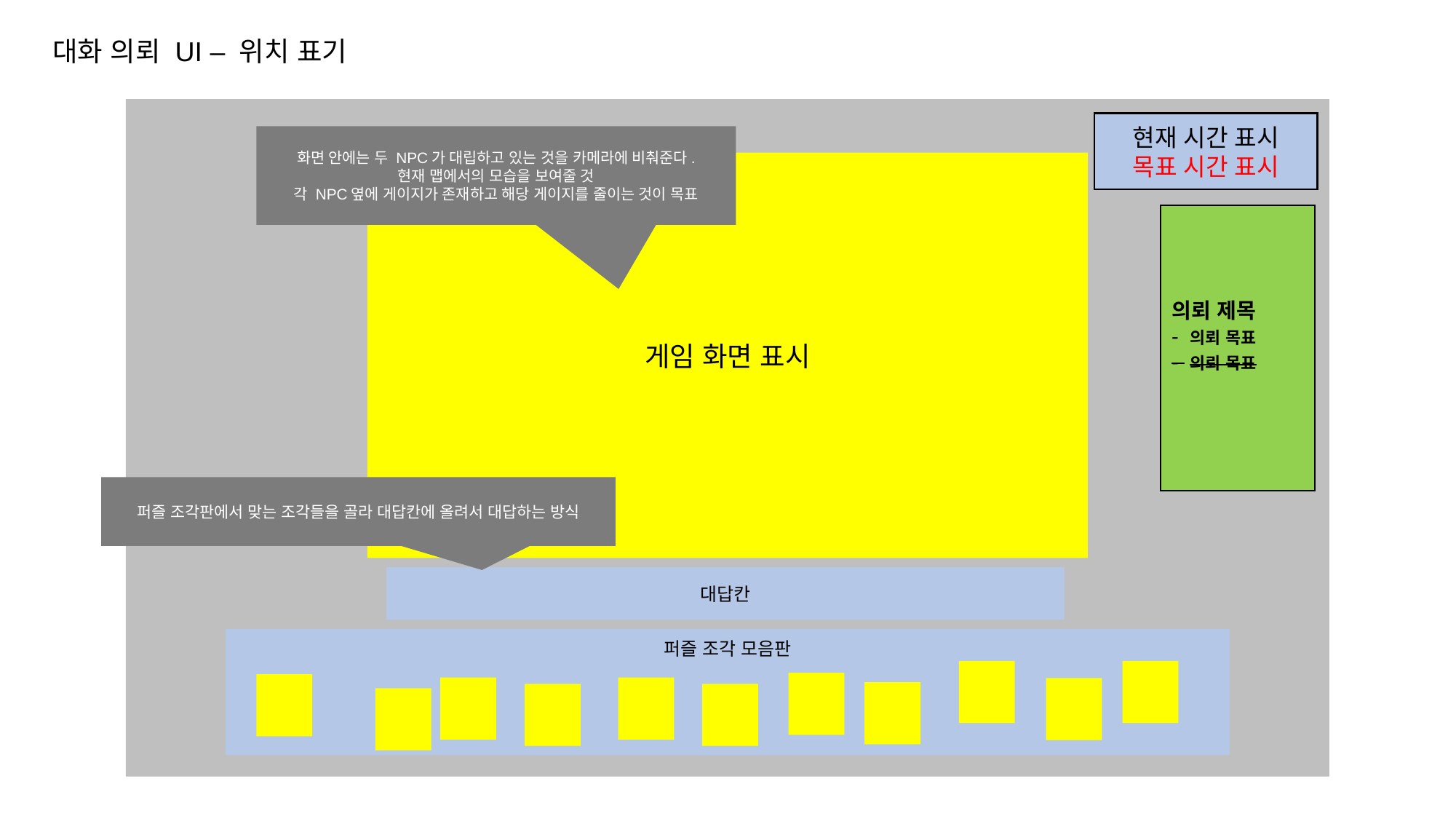

대화 의뢰 UI – 위치 표기

현재 시간 표시
목표 시간 표시
화면 안에는 두 NPC가 대립하고 있는 것을 카메라에 비춰준다.
현재 맵에서의 모습을 보여줄 것
각 NPC옆에 게이지가 존재하고 해당 게이지를 줄이는 것이 목표
게임 화면 표시
의뢰 제목
- 의뢰 목표
- 의뢰 목표

퍼즐 조각판에서 맞는 조각들을 골라 대답칸에 올려서 대답하는 방식
대답칸
퍼즐 조각 모음판